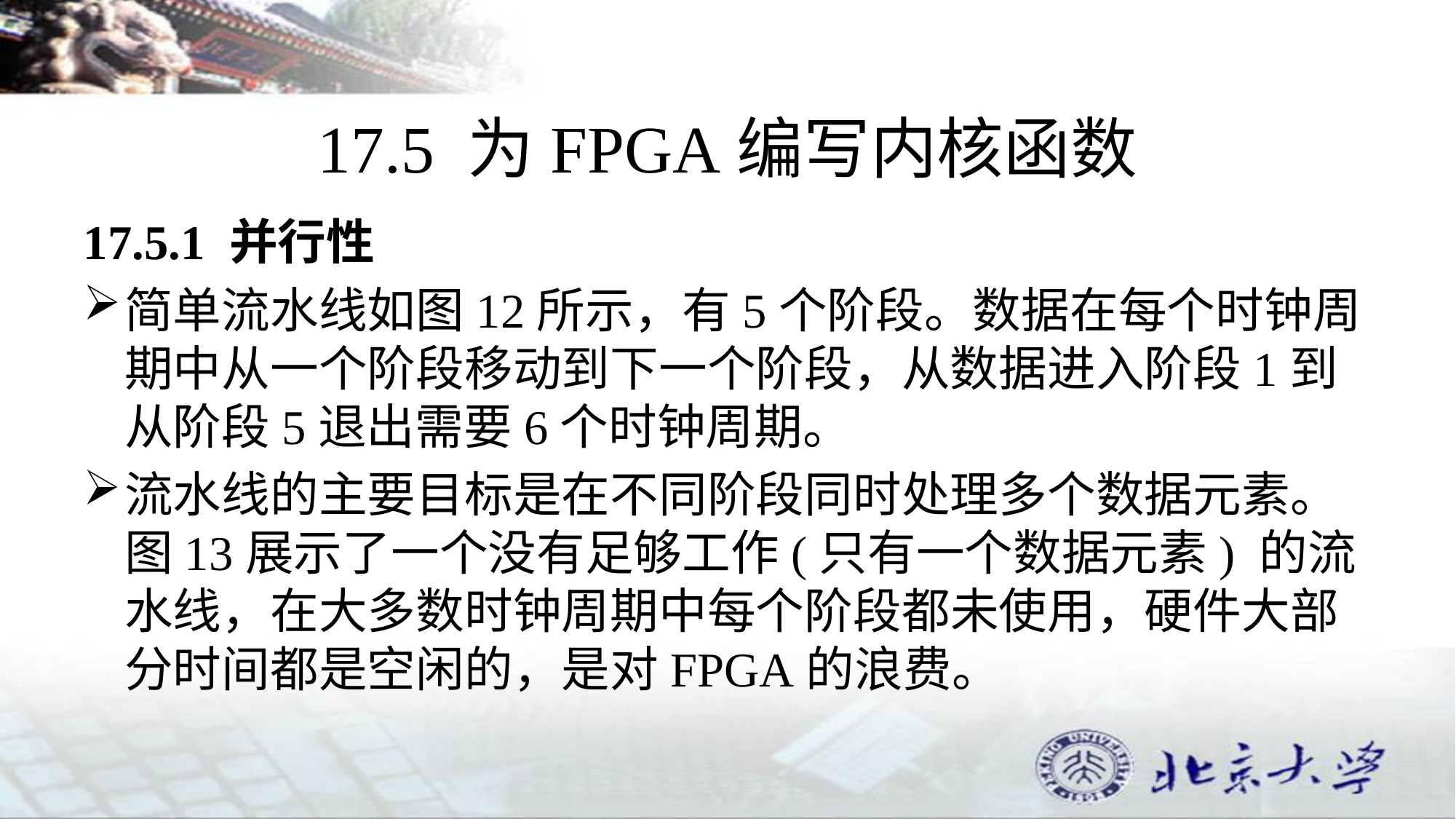

# 17.5 为FPGA编写内核函数
17.5.1 并行性
简单流水线如图12所示，有5个阶段。数据在每个时钟周期中从一个阶段移动到下一个阶段，从数据进入阶段1到从阶段5退出需要6个时钟周期。
流水线的主要目标是在不同阶段同时处理多个数据元素。图13展示了一个没有足够工作(只有一个数据元素) 的流水线，在大多数时钟周期中每个阶段都未使用，硬件大部分时间都是空闲的，是对FPGA的浪费。